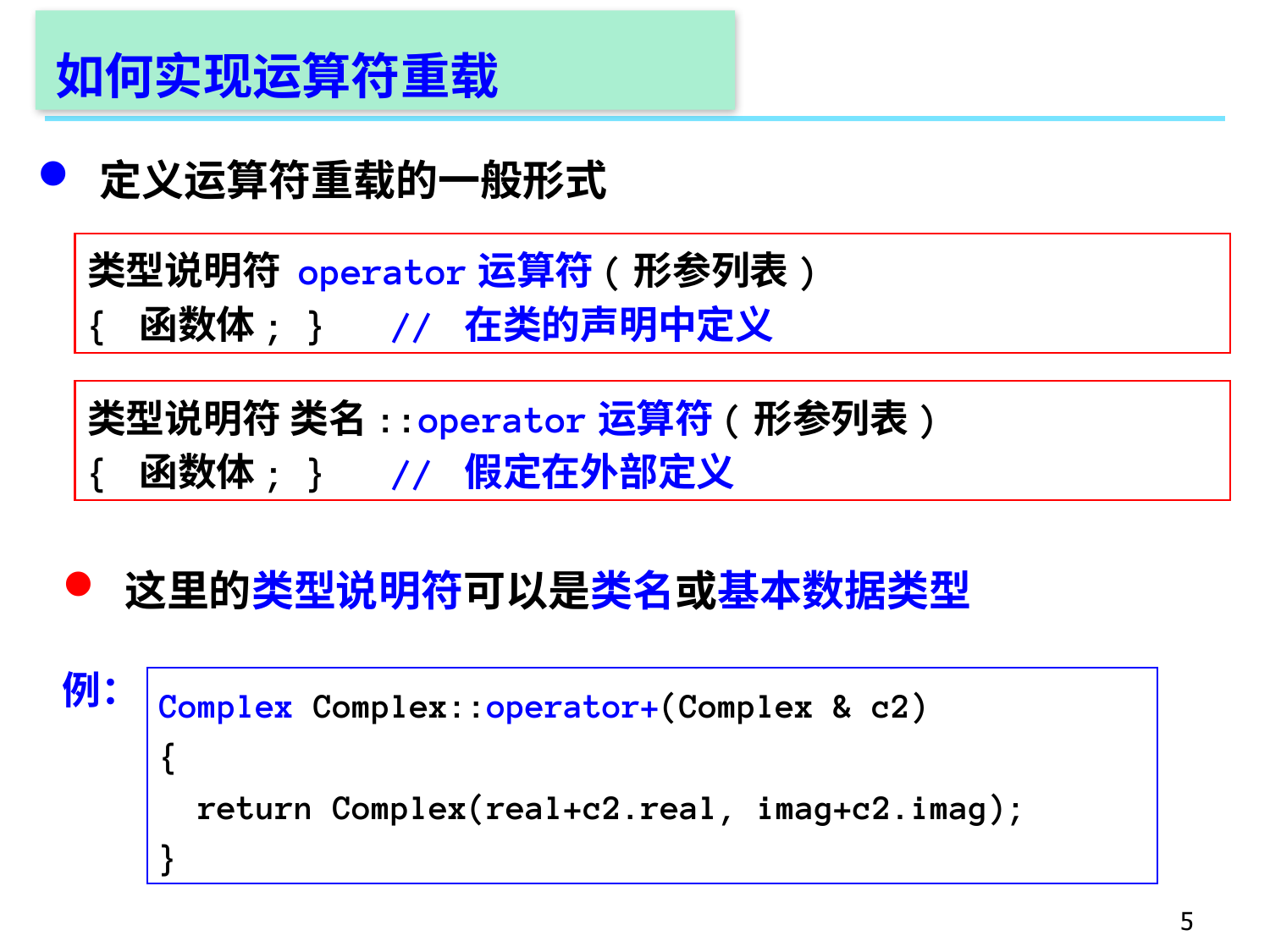

# 如何实现运算符重载
 定义运算符重载的一般形式
类型说明符 operator运算符(形参列表)
{ 函数体; }   // 在类的声明中定义
类型说明符 类名::operator运算符(形参列表)
{ 函数体; }   // 假定在外部定义
 这里的类型说明符可以是类名或基本数据类型
例：
Complex Complex::operator+(Complex & c2)
{
  return Complex(real+c2.real, imag+c2.imag);
}
5